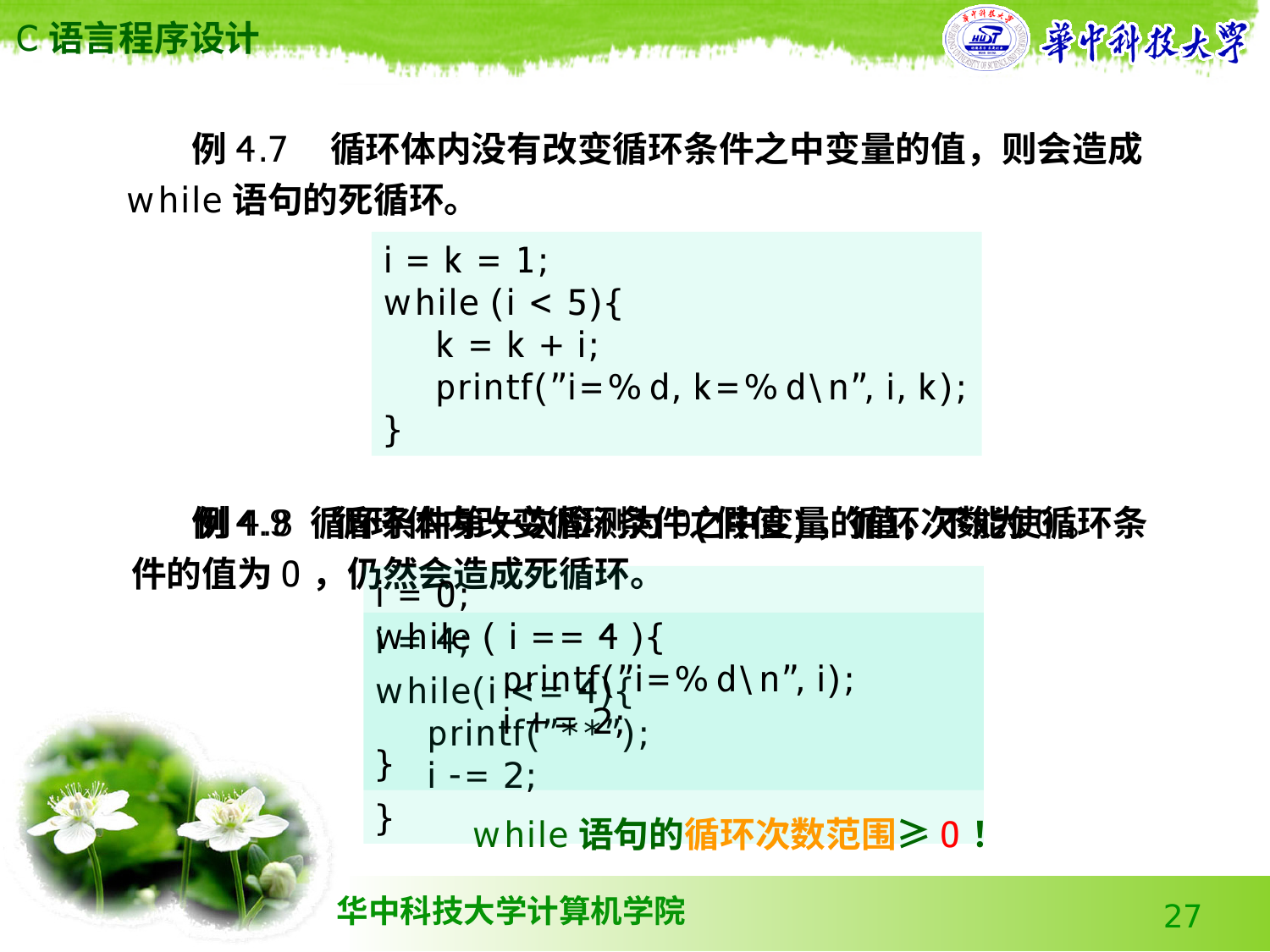

例4.7   循环体内没有改变循环条件之中变量的值，则会造成while语句的死循环。
i = k = 1;
while (i < 5){
     k = k + i;
     printf(”i=%d, k=%d\n”, i, k);
}
       例4.9 循环条件第一次检测为0(假值)，循环次数为0。
       例4.8   循环体内改变循环条件之中变量的值，不能使循环条件的值为0，仍然会造成死循环。
i = 0;
while ( i == 4 ){
	printf(”i=%d\n”, i);
	i += 2;
}
i = 4;
while(i <= 4){
     printf(”**”);
     i -= 2;
}
while语句的循环次数范围≥0！
27